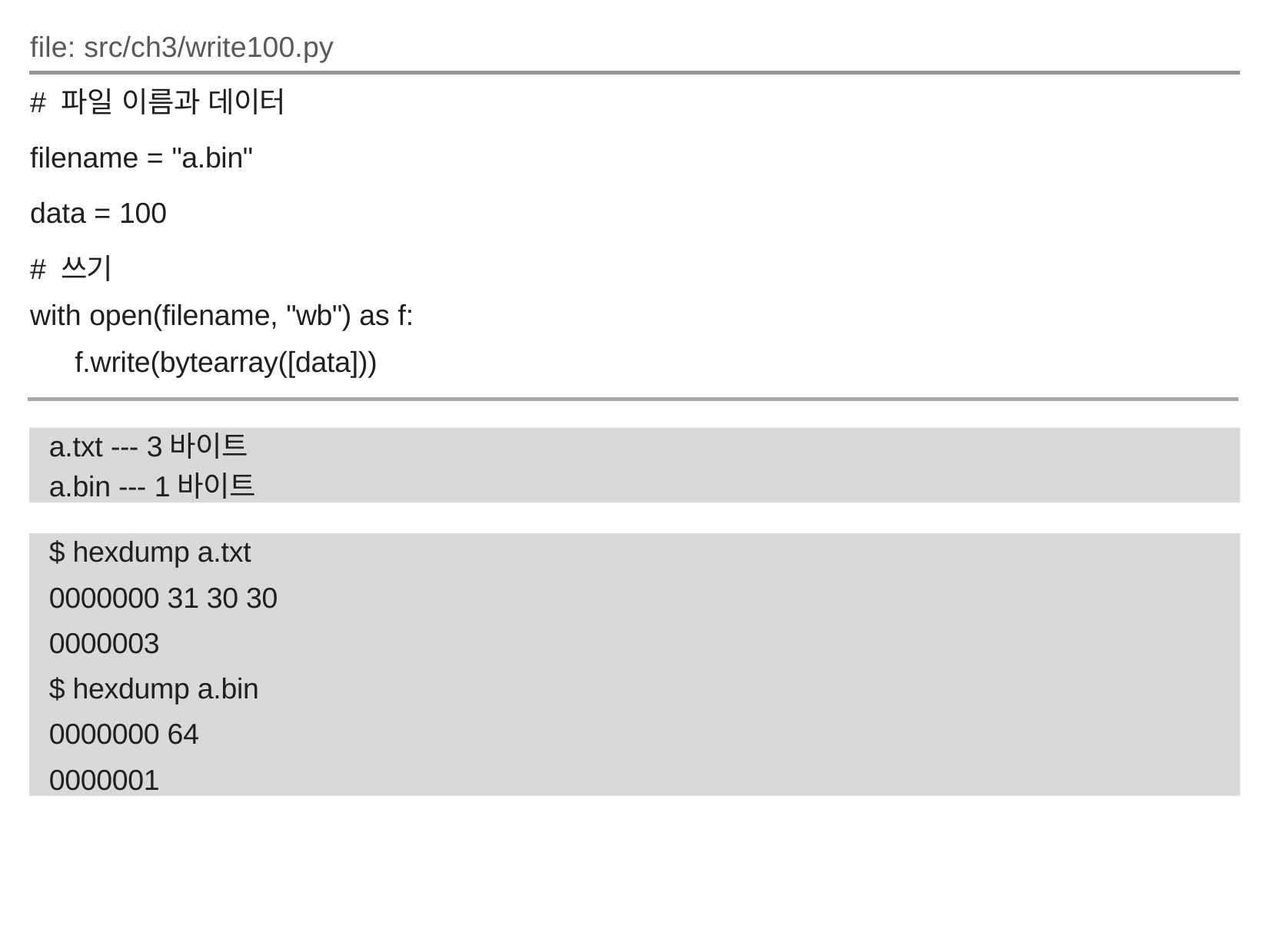

file: src/ch3/write100.py
# 파일 이름과 데이터
filename = "a.bin"
data = 100
# 쓰기
with open(filename, "wb") as f:
f.write(bytearray([data]))

a.txt --- 3바이트
a.bin --- 1바이트
$ hexdump a.txt
0000000 31 30 30
0000003
$ hexdump a.bin
0000000 64
0000001